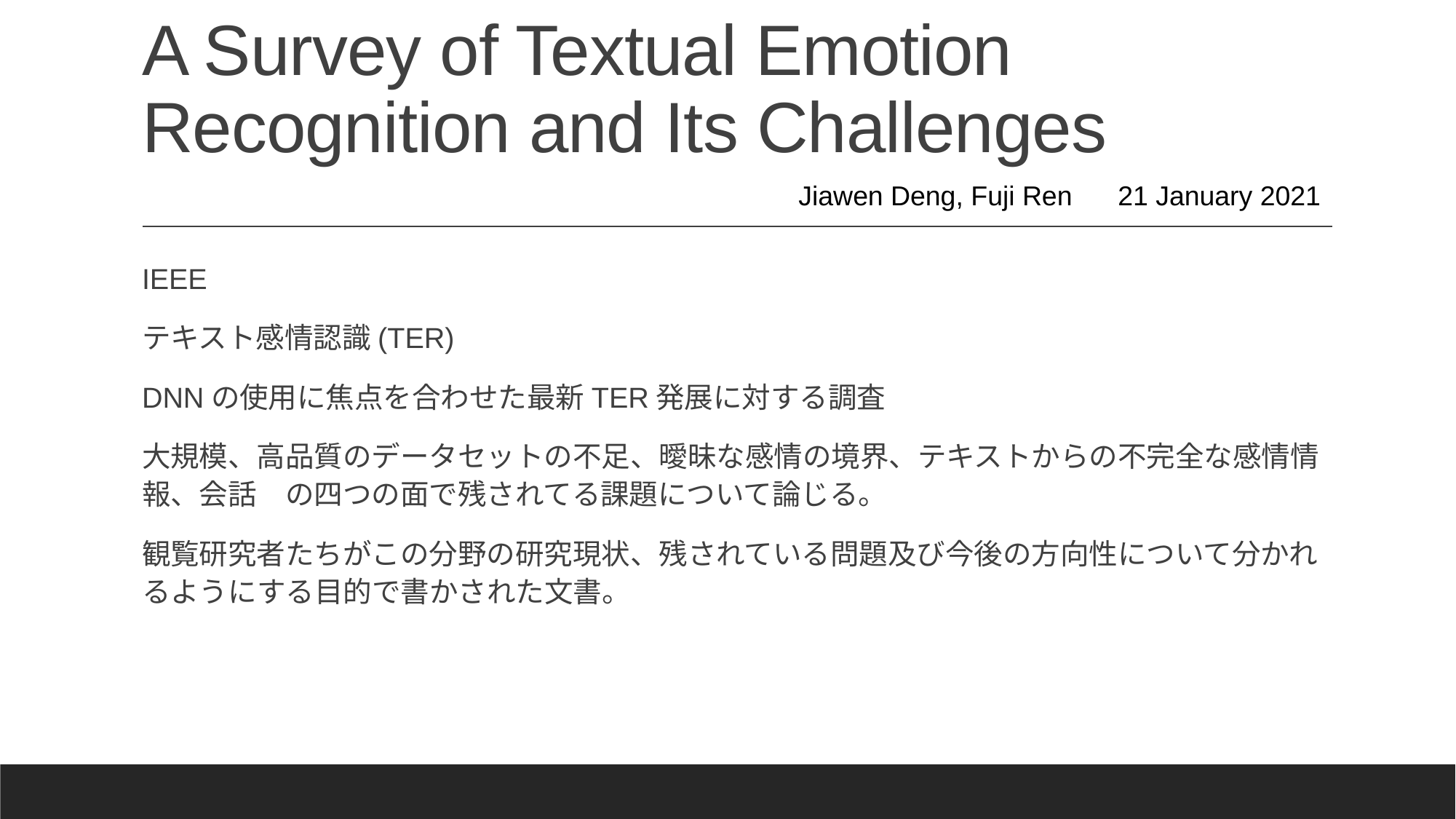

# A Survey of Textual Emotion Recognition and Its Challenges
Jiawen Deng, Fuji Ren      21 January 2021
IEEE
テキスト感情認識(TER)
DNNの使用に焦点を合わせた最新TER発展に対する調査
大規模、高品質のデータセットの不足、曖昧な感情の境界、テキストからの不完全な感情情報、会話　の四つの面で残されてる課題について論じる。
観覧研究者たちがこの分野の研究現状、残されている問題及び今後の方向性について分かれるようにする目的で書かされた文書。